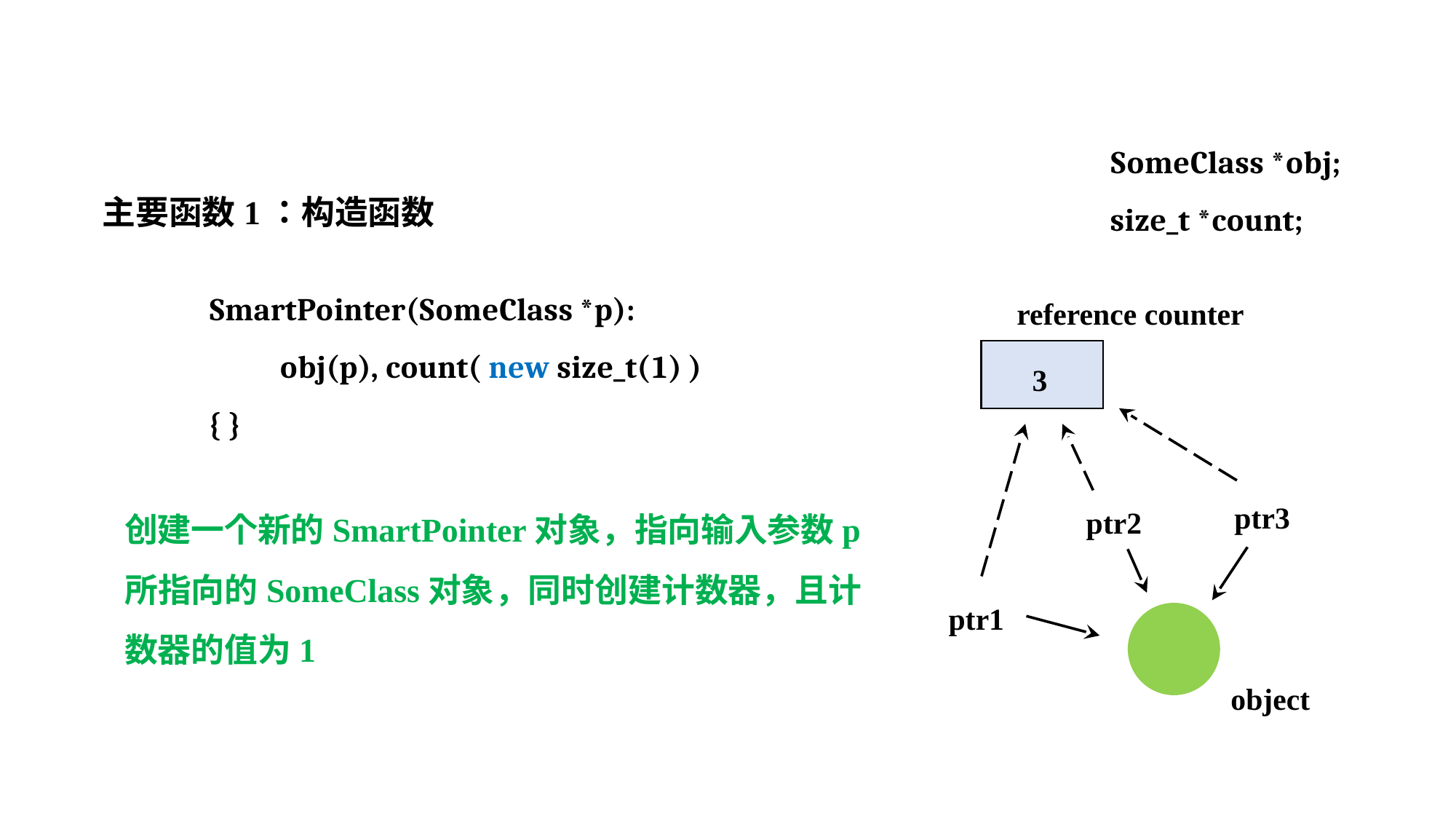

SomeClass *obj;
size_t *count;
主要函数1：构造函数
SmartPointer(SomeClass *p):
          obj(p), count( new size_t(1) )
{ }
reference counter
3

ptr3
ptr2
ptr1

object
创建一个新的SmartPointer对象，指向输入参数p所指向的SomeClass对象，同时创建计数器，且计数器的值为1